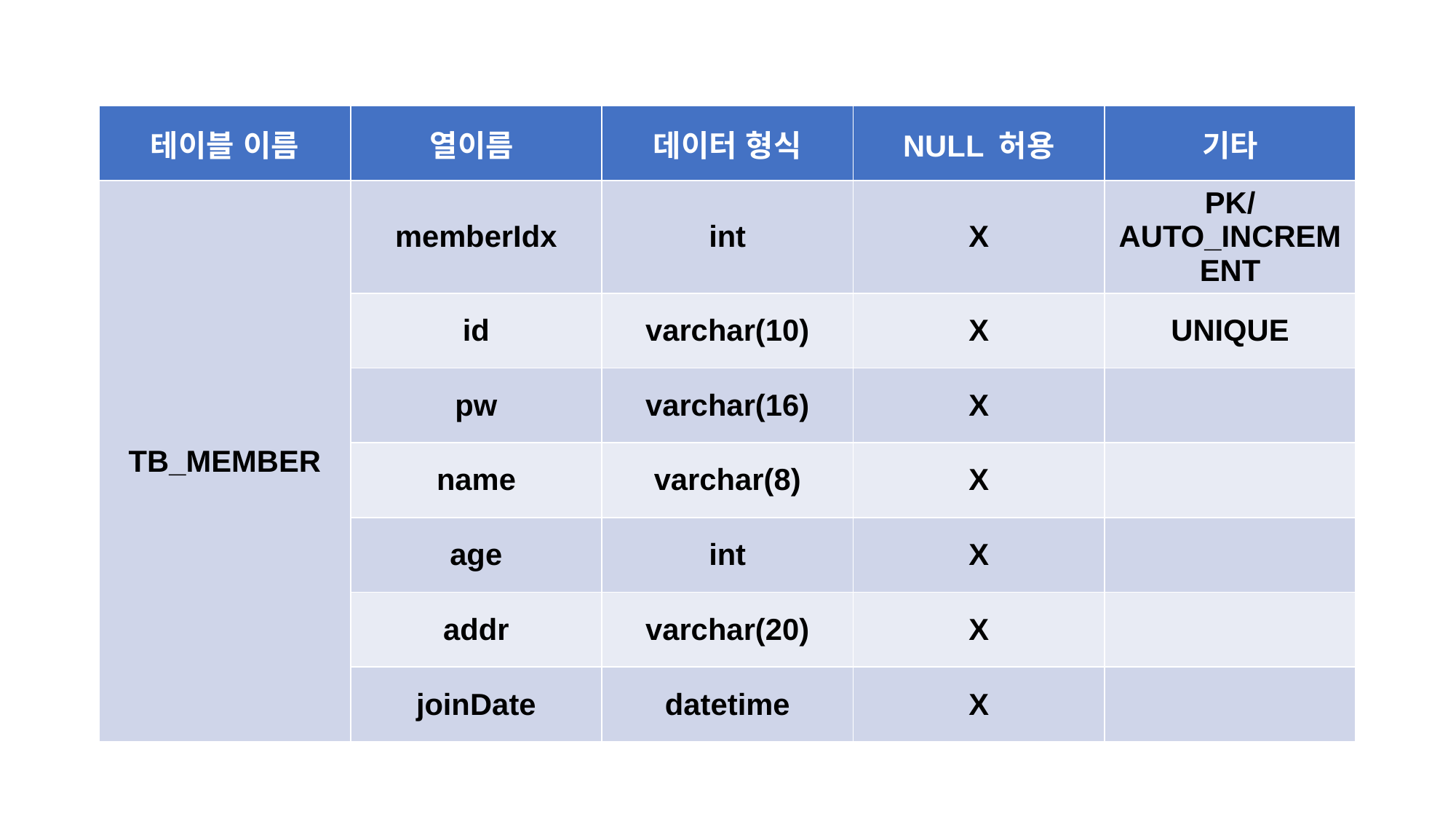

| 테이블 이름 | 열이름 | 데이터 형식 | NULL 허용 | 기타 |
| --- | --- | --- | --- | --- |
| TB\_MEMBER | memberIdx | int | X | PK/AUTO\_INCREMENT |
|  | id | varchar(10) | X | UNIQUE |
|  | pw | varchar(16) | X |  |
|  | name | varchar(8) | X |  |
|  | age | int | X |  |
|  | addr | varchar(20) | X |  |
|  | joinDate | datetime | X |  |